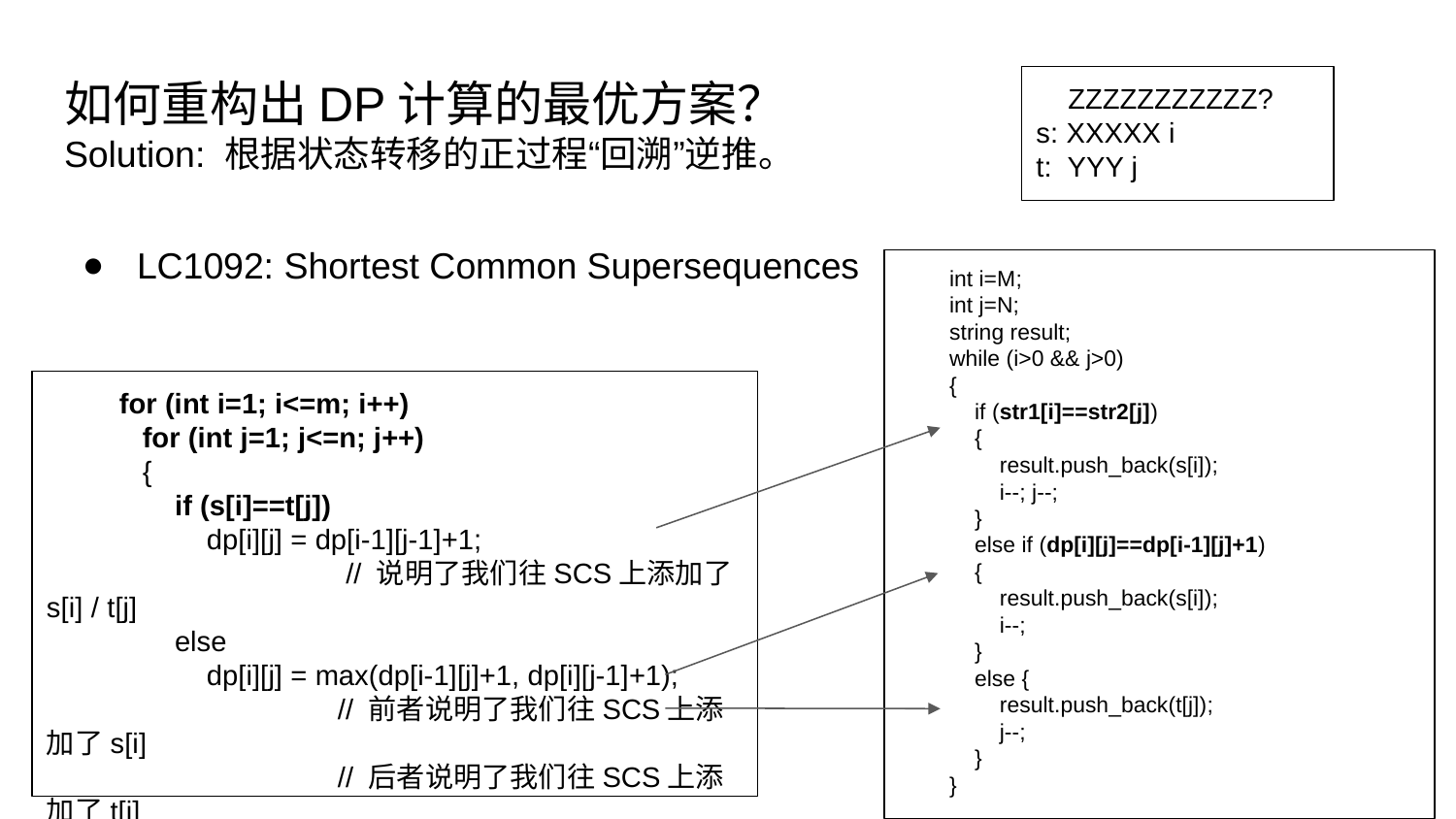

如何重构出DP计算的最优方案？
Solution: 根据状态转移的正过程“回溯”逆推。

LC1092: Shortest Common Supersequences

    ZZZZZZZZZZZ?
s: XXXXX i
t:  YYY j

        int i=M;
        int j=N;
        string result;
        while (i>0 && j>0)
        {
            if (str1[i]==str2[j])
            {
                result.push_back(s[i]);
                i--; j--;
            }
            else if (dp[i][j]==dp[i-1][j]+1)
            {
                result.push_back(s[i]);
                i--;
            }
            else {
                result.push_back(t[j]);
                j--;
            }
        }

for (int i=1; i<=m; i++)
            for (int j=1; j<=n; j++)
            {
                if (s[i]==t[j])
                    dp[i][j] = dp[i-1][j-1]+1;
		 // 说明了我们往SCS上添加了s[i] / t[j]
                else
                    dp[i][j] = max(dp[i-1][j]+1, dp[i][j-1]+1);
		// 前者说明了我们往SCS上添加了s[i]
		// 后者说明了我们往SCS上添加了t[j]
            }